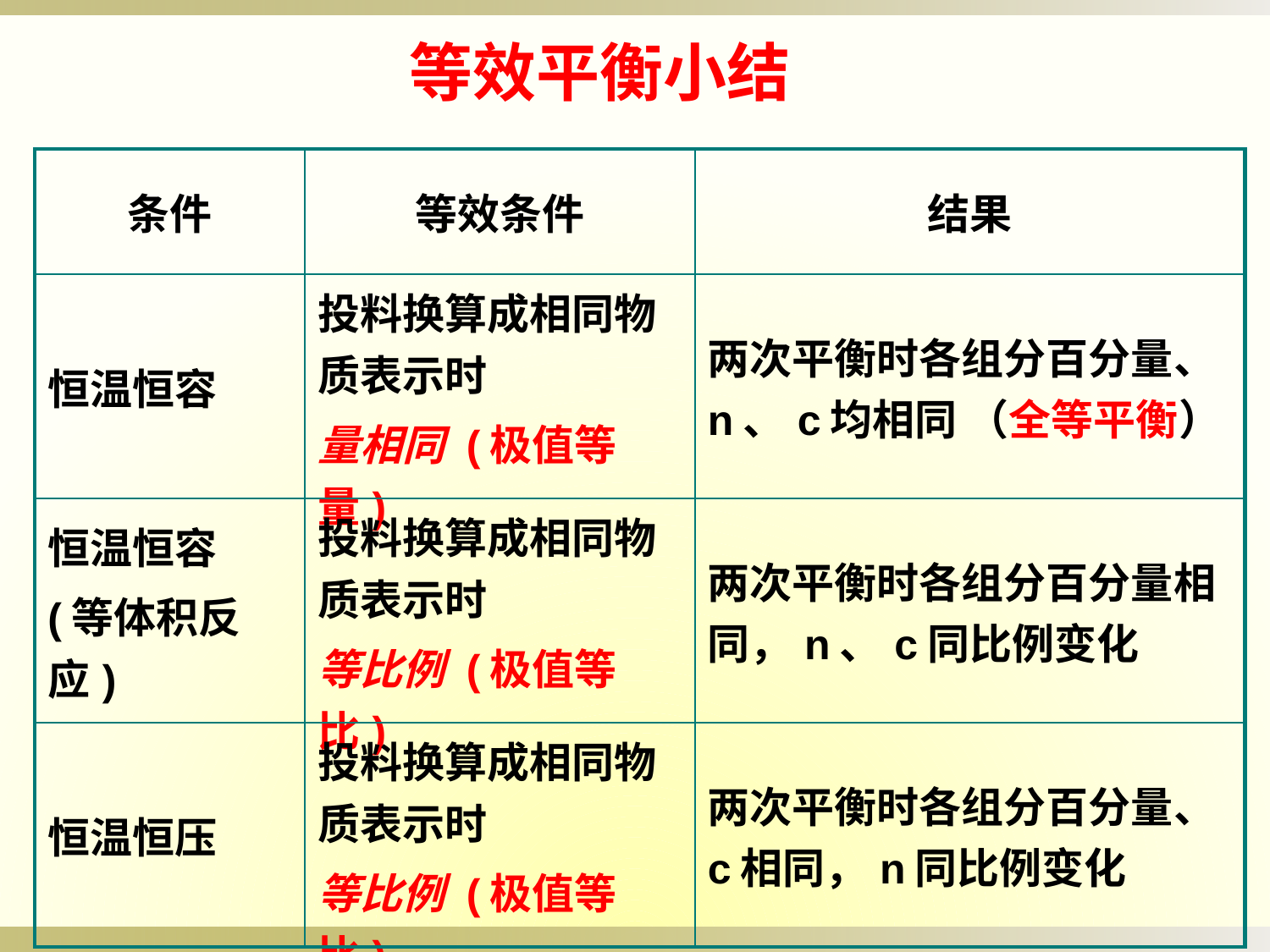

等效平衡小结

| 条件 | 等效条件 | 结果 |
| --- | --- | --- |
| 恒温恒容 | 投料换算成相同物质表示时 量相同 (极值等量) | 两次平衡时各组分百分量、n、c均相同 （全等平衡） |
| 恒温恒容 (等体积反应) | 投料换算成相同物质表示时 等比例 (极值等比) | 两次平衡时各组分百分量相同，n、c同比例变化 |
| 恒温恒压 | 投料换算成相同物质表示时 等比例 (极值等比) | 两次平衡时各组分百分量、c相同，n同比例变化 |